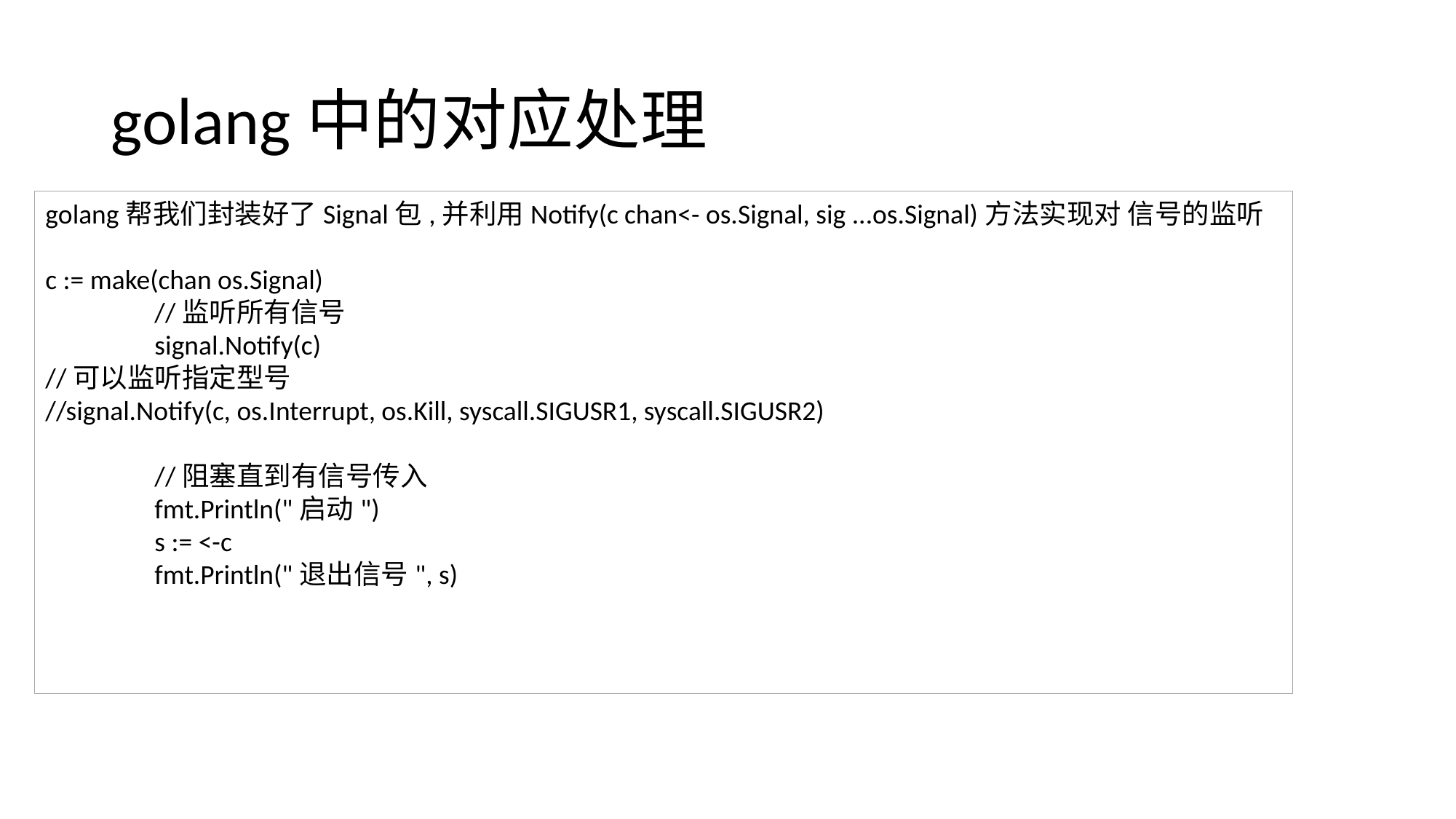

# golang中的对应处理
golang帮我们封装好了Signal包,并利用Notify(c chan<- os.Signal, sig ...os.Signal)方法实现对 信号的监听

c := make(chan os.Signal)
	//监听所有信号
	signal.Notify(c)
//可以监听指定型号
//signal.Notify(c, os.Interrupt, os.Kill, syscall.SIGUSR1, syscall.SIGUSR2)

	//阻塞直到有信号传入
	fmt.Println("启动")
	s := <-c
	fmt.Println("退出信号", s)